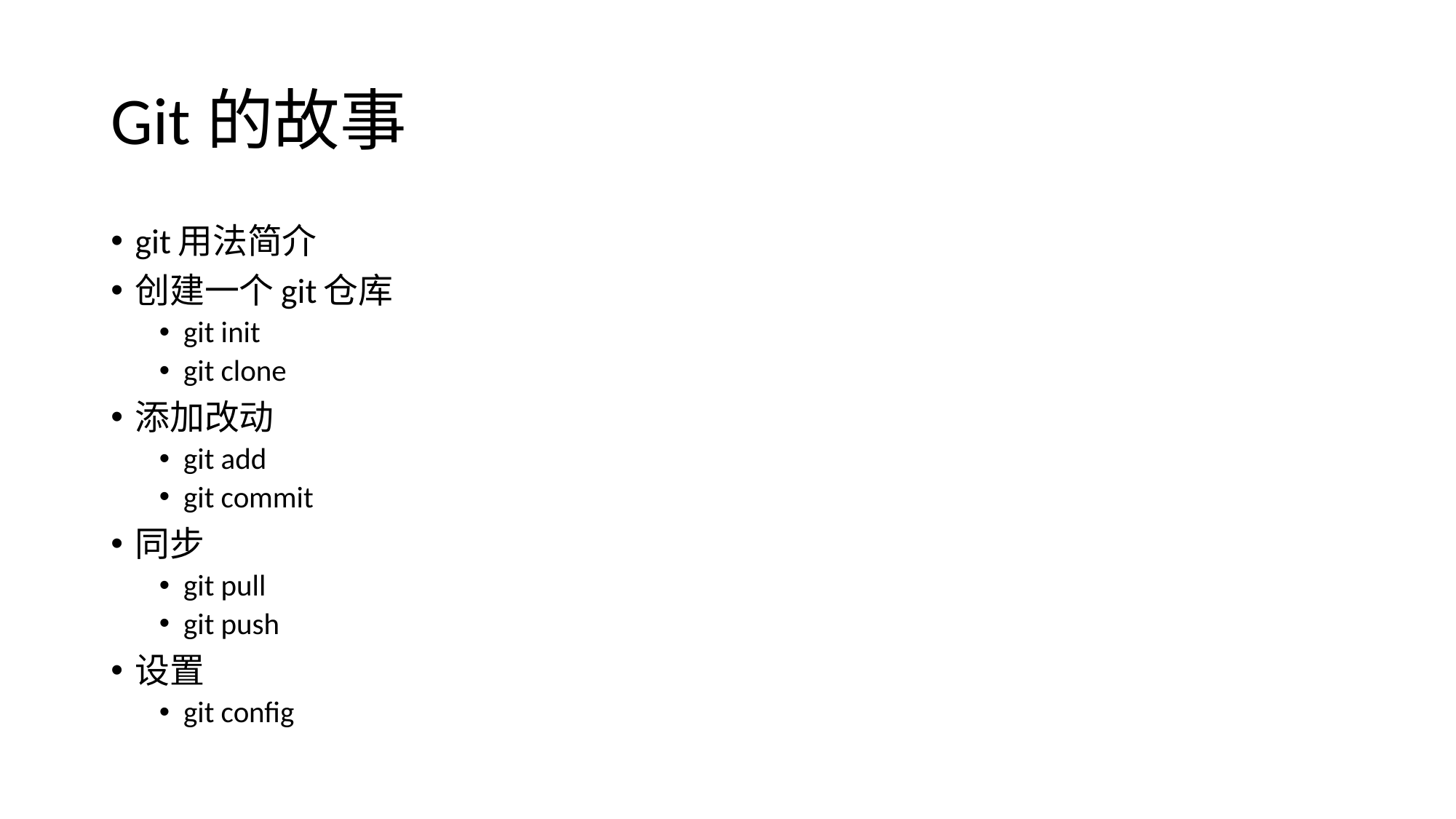

# Git的故事
git用法简介
创建一个git仓库
git init
git clone
添加改动
git add
git commit
同步
git pull
git push
设置
git config